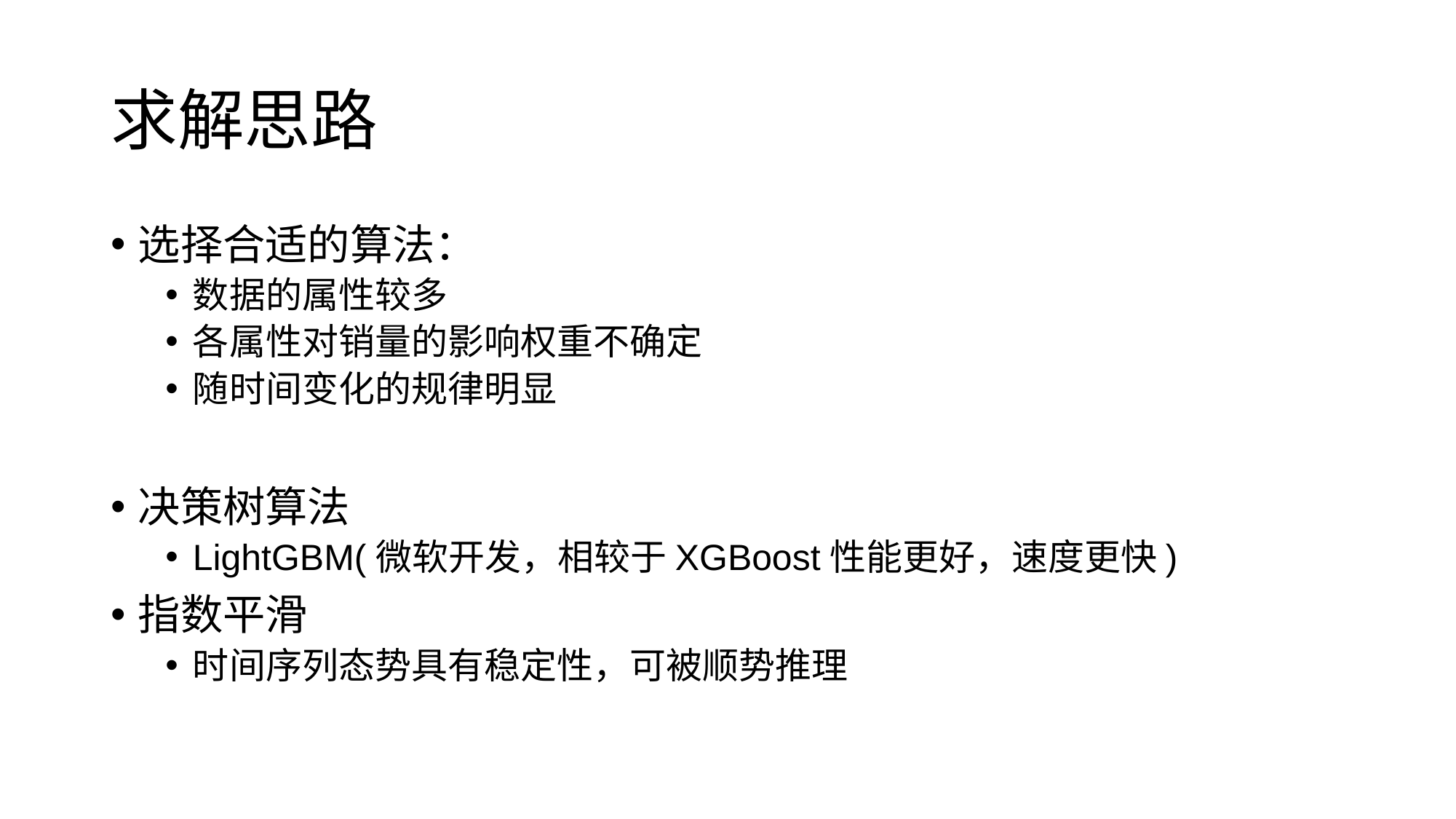

# 求解思路
选择合适的算法：
数据的属性较多
各属性对销量的影响权重不确定
随时间变化的规律明显

决策树算法
LightGBM(微软开发，相较于XGBoost性能更好，速度更快)
指数平滑
时间序列态势具有稳定性，可被顺势推理